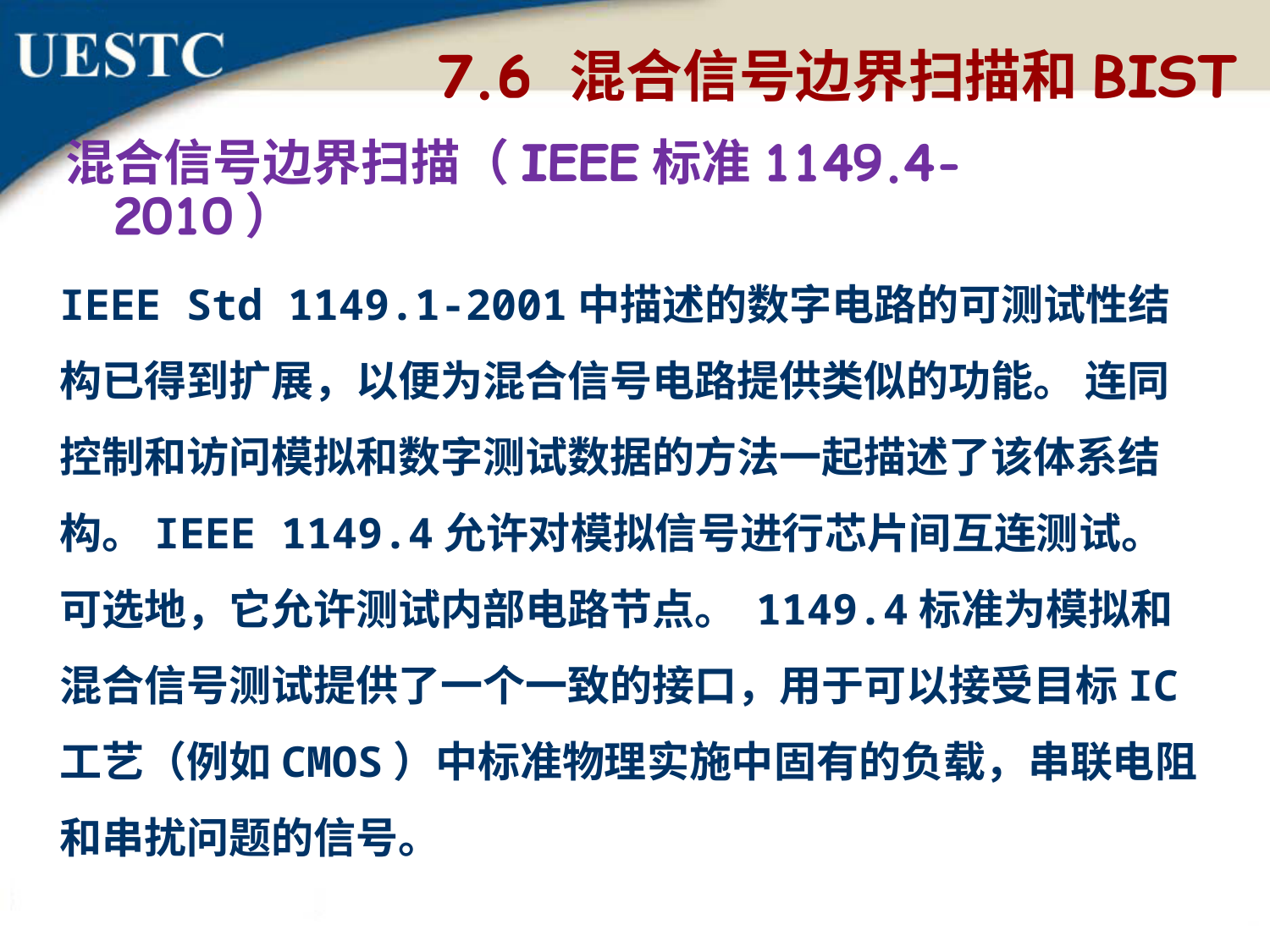

7.6 混合信号边界扫描和BIST
混合信号边界扫描（IEEE标准1149.4-2010）
IEEE Std 1149.1-2001中描述的数字电路的可测试性结构已得到扩展，以便为混合信号电路提供类似的功能。 连同控制和访问模拟和数字测试数据的方法一起描述了该体系结构。IEEE 1149.4允许对模拟信号进行芯片间互连测试。 可选地，它允许测试内部电路节点。 1149.4标准为模拟和混合信号测试提供了一个一致的接口，用于可以接受目标IC工艺（例如CMOS）中标准物理实施中固有的负载，串联电阻和串扰问题的信号。